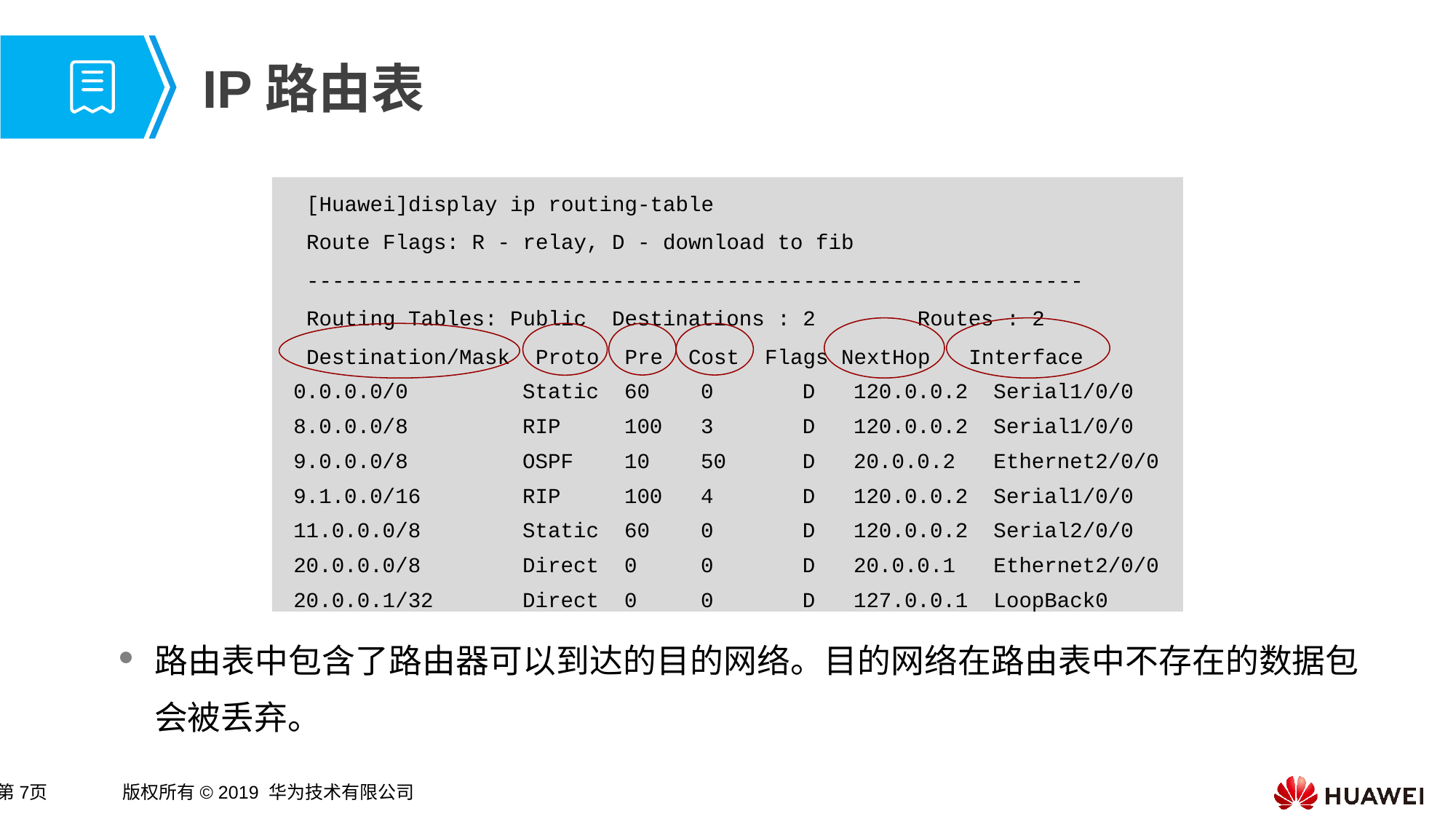

# IP路由表

路由表中包含了路由器可以到达的目的网络。目的网络在路由表中不存在的数据包会被丢弃。

[Huawei]display ip routing-table
Route Flags: R - relay, D - download to fib
-------------------------------------------------------------
Routing Tables: Public  Destinations : 2        Routes : 2
Destination/Mask  Proto  Pre  Cost  Flags NextHop   Interface
0.0.0.0/0         Static  60    0       D   120.0.0.2  Serial1/0/0
8.0.0.0/8         RIP     100   3       D   120.0.0.2  Serial1/0/0
9.0.0.0/8         OSPF    10    50      D   20.0.0.2   Ethernet2/0/0
9.1.0.0/16        RIP     100   4       D   120.0.0.2  Serial1/0/0
11.0.0.0/8        Static  60    0       D   120.0.0.2  Serial2/0/0
20.0.0.0/8        Direct  0     0       D   20.0.0.1   Ethernet2/0/0
20.0.0.1/32       Direct  0     0       D   127.0.0.1  LoopBack0